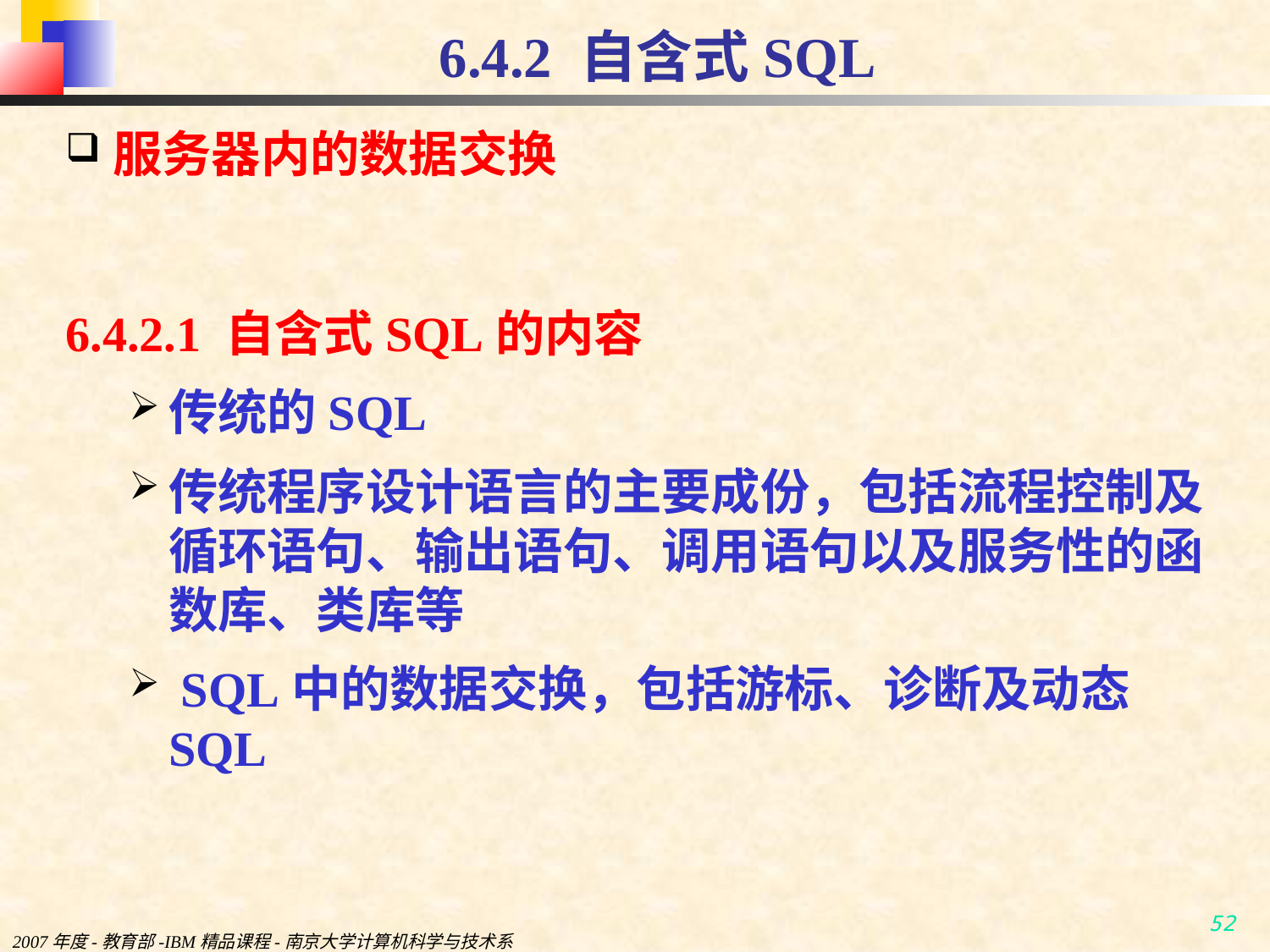

# 6.4.2 自含式SQL
服务器内的数据交换
6.4.2.1 自含式SQL的内容
传统的SQL
传统程序设计语言的主要成份，包括流程控制及循环语句、输出语句、调用语句以及服务性的函数库、类库等
 SQL中的数据交换，包括游标、诊断及动态SQL
52
2007年度-教育部-IBM精品课程-南京大学计算机科学与技术系